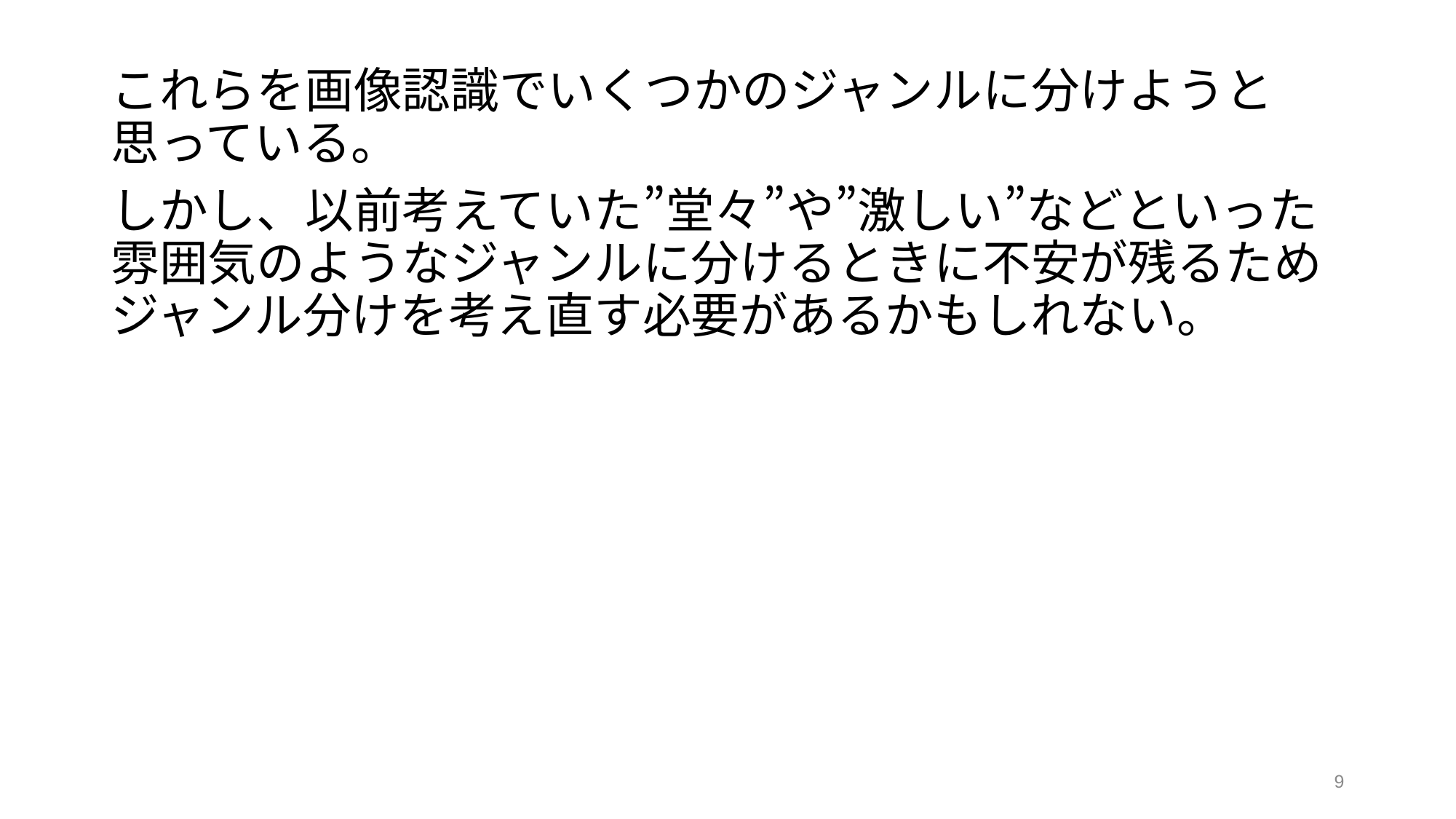

これらを画像認識でいくつかのジャンルに分けようと思っている。
しかし、以前考えていた”堂々”や”激しい”などといった雰囲気のようなジャンルに分けるときに不安が残るためジャンル分けを考え直す必要があるかもしれない。
9